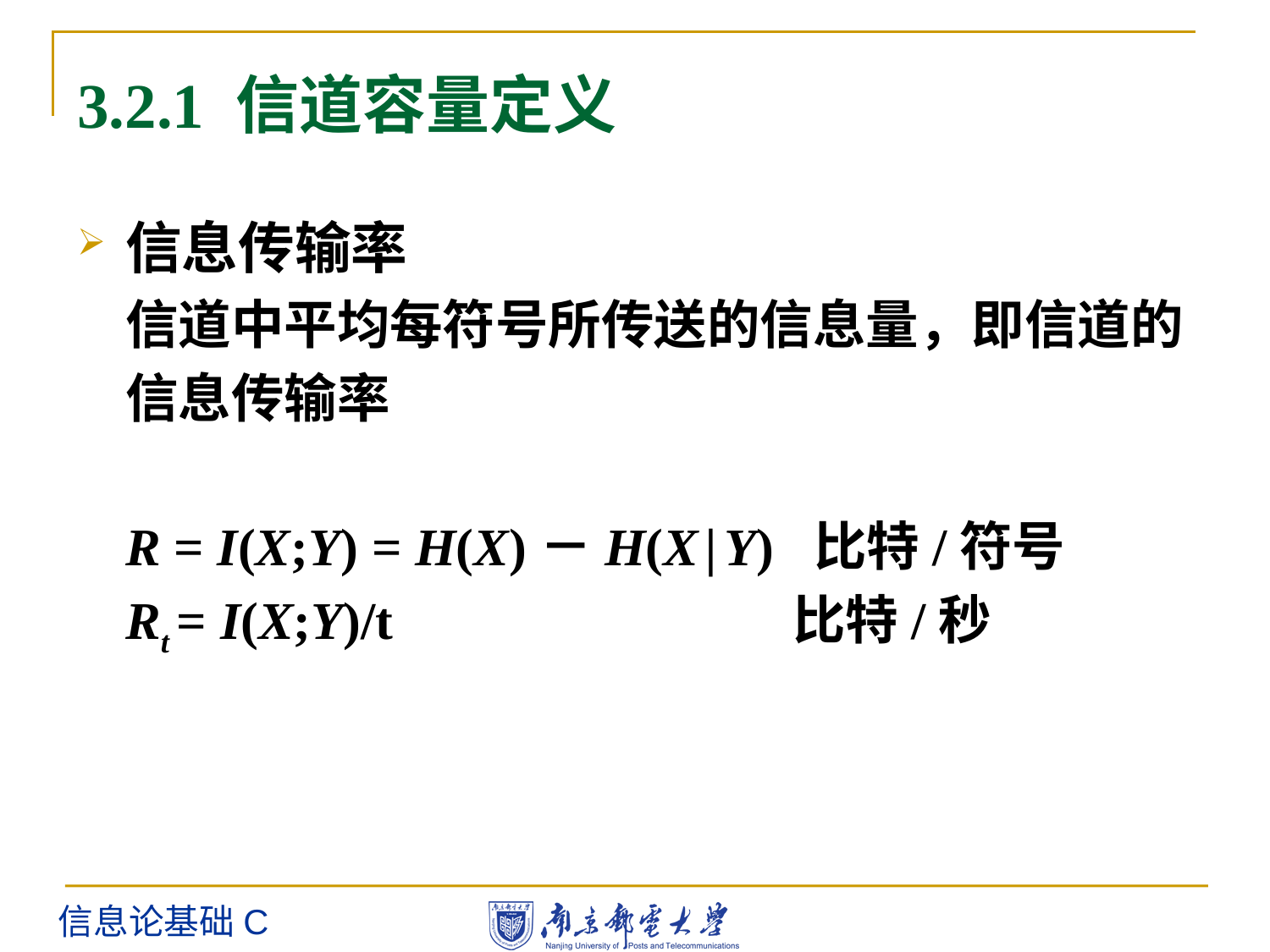

3.2.1 信道容量定义
信息传输率
信道中平均每符号所传送的信息量，即信道的
信息传输率

R = I(X;Y) = H(X)－H(X | Y)  比特/符号
Rt = I(X;Y)/t                             比特/秒

13